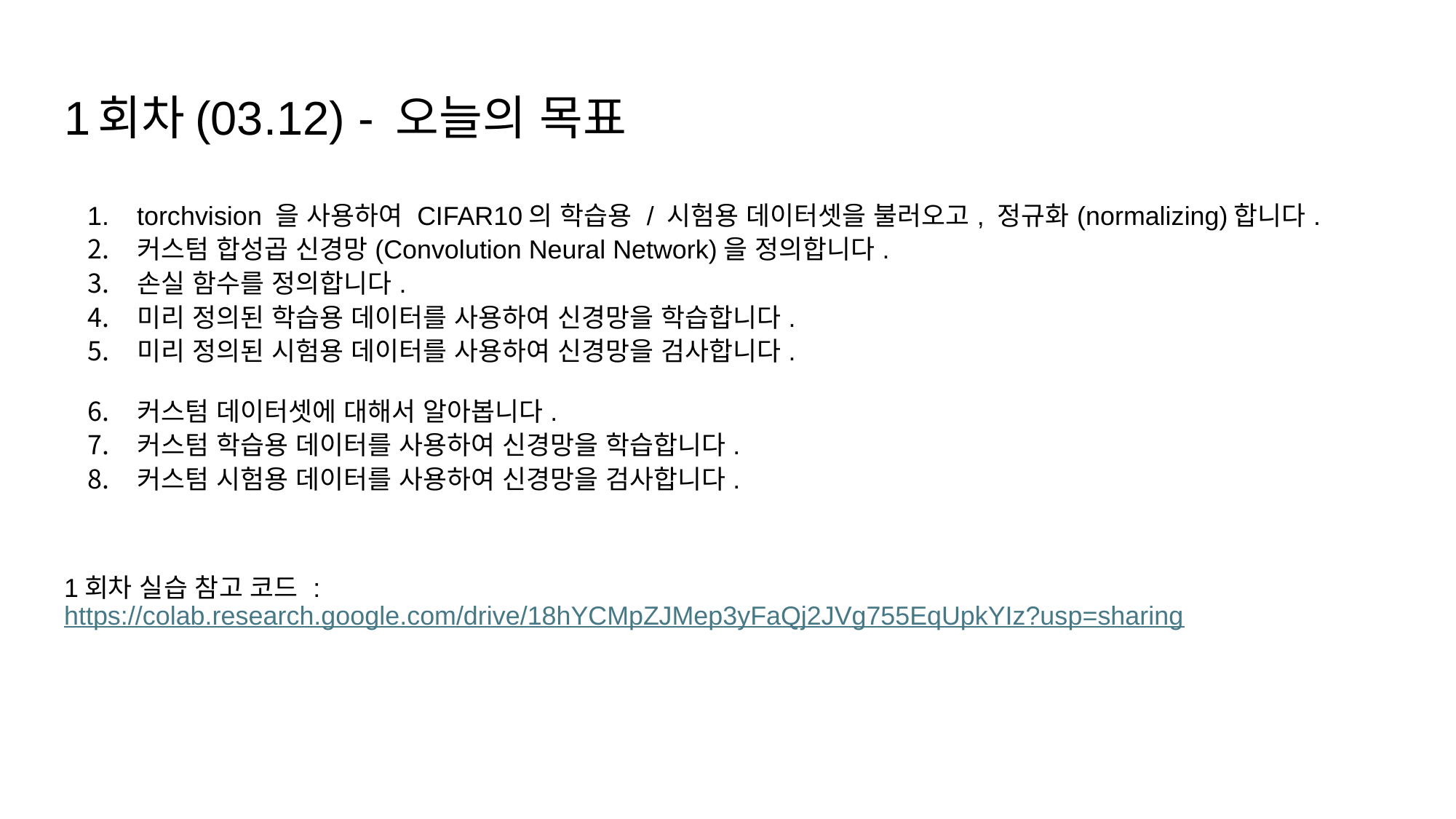

# 1회차(03.12) - 오늘의 목표
torchvision 을 사용하여 CIFAR10의 학습용 / 시험용 데이터셋을 불러오고, 정규화(normalizing)합니다.
커스텀 합성곱 신경망(Convolution Neural Network)을 정의합니다.
손실 함수를 정의합니다.
미리 정의된 학습용 데이터를 사용하여 신경망을 학습합니다.
미리 정의된 시험용 데이터를 사용하여 신경망을 검사합니다.
커스텀 데이터셋에 대해서 알아봅니다.
커스텀 학습용 데이터를 사용하여 신경망을 학습합니다.
커스텀 시험용 데이터를 사용하여 신경망을 검사합니다.

1회차 실습 참고 코드 : https://colab.research.google.com/drive/18hYCMpZJMep3yFaQj2JVg755EqUpkYIz?usp=sharing